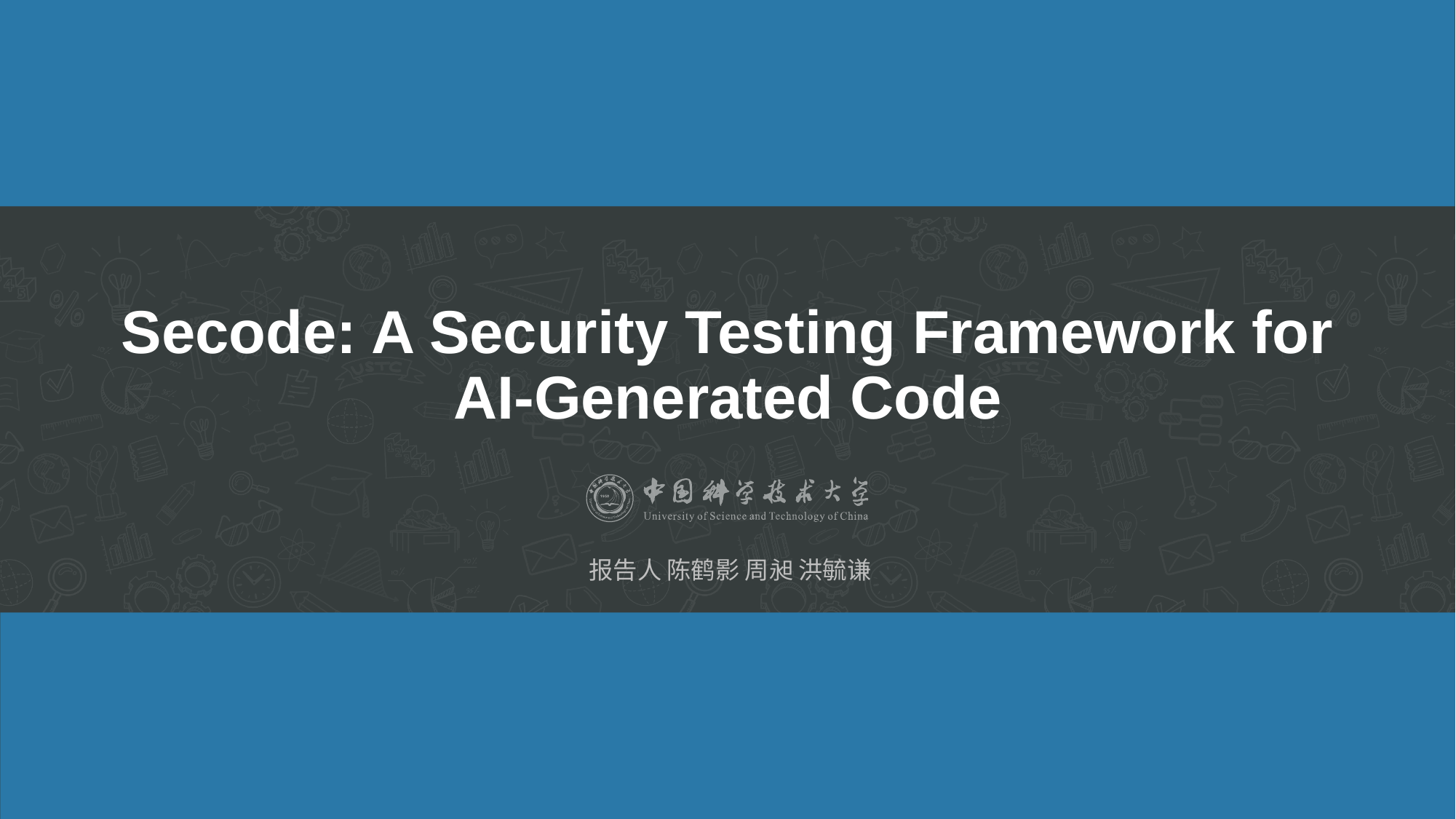

# Secode: A Security Testing Framework for AI-Generated Code
报告人 陈鹤影 周昶 洪毓谦